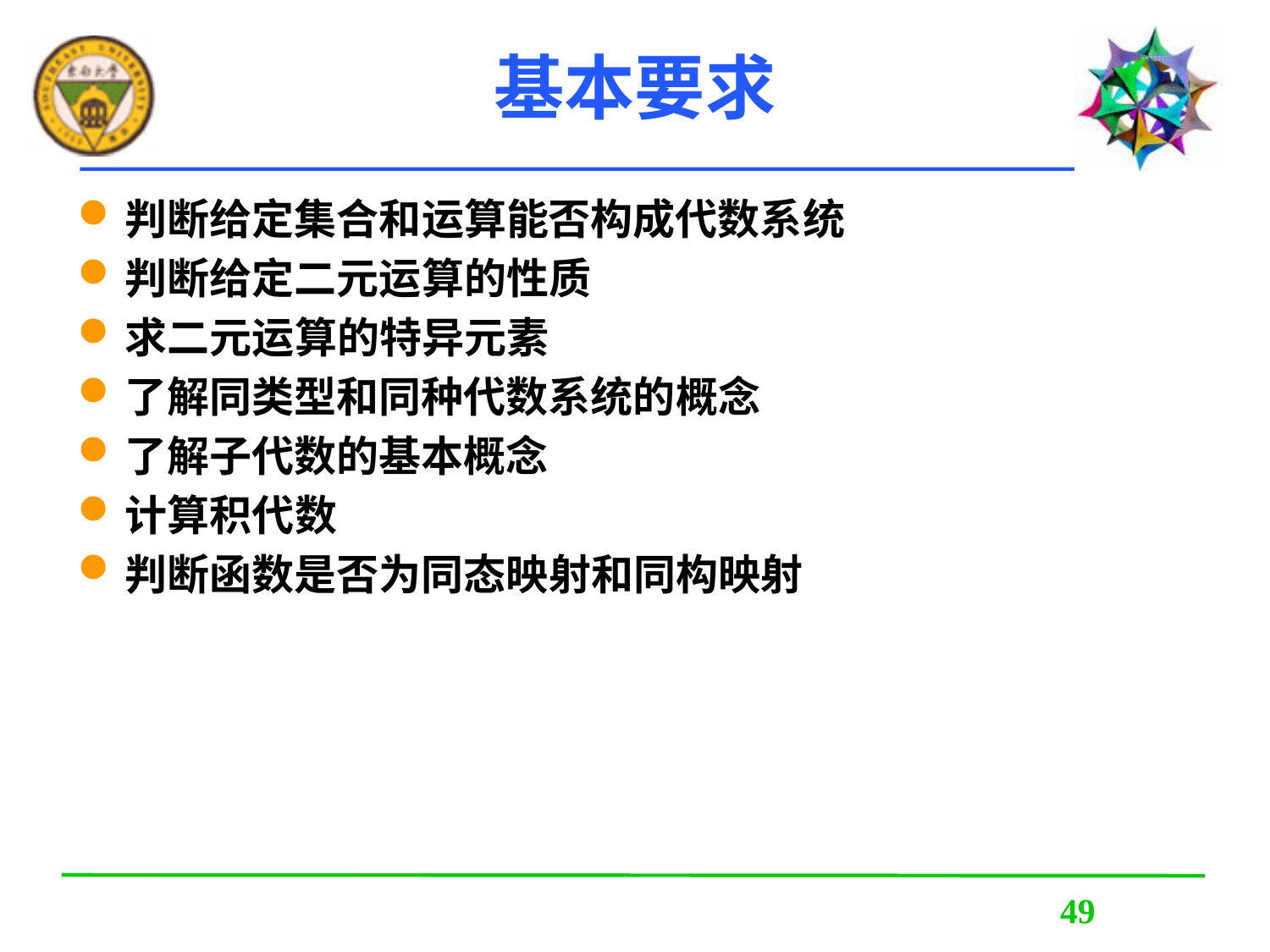

# 基本要求
判断给定集合和运算能否构成代数系统
判断给定二元运算的性质
求二元运算的特异元素
了解同类型和同种代数系统的概念
了解子代数的基本概念
计算积代数
判断函数是否为同态映射和同构映射